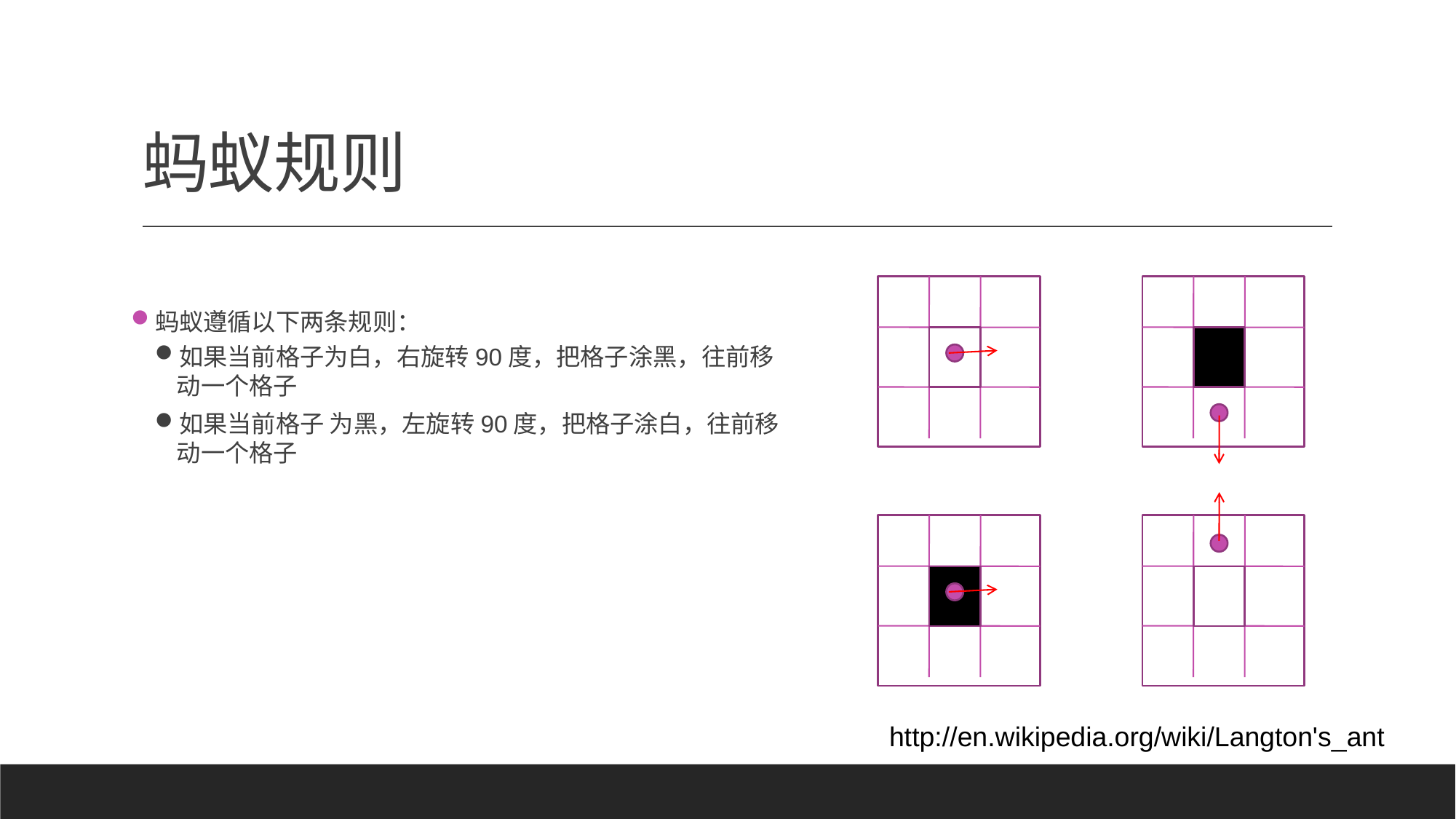

# 蚂蚁规则

蚂蚁遵循以下两条规则：
如果当前格子为白，右旋转90度，把格子涂黑，往前移动一个格子
如果当前格子 为黑，左旋转90度，把格子涂白，往前移动一个格子

http://en.wikipedia.org/wiki/Langton's_ant